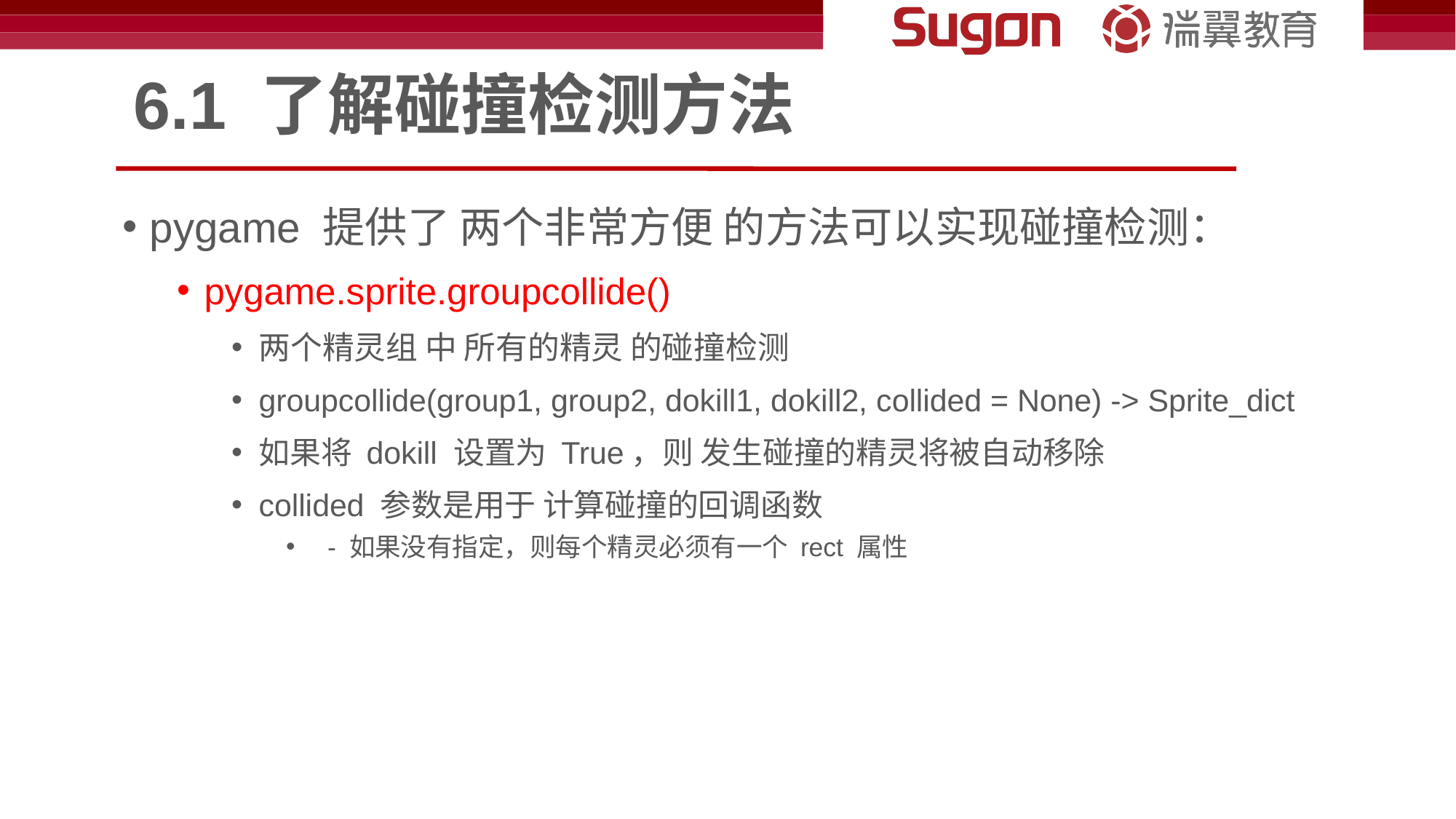

# 6.1 了解碰撞检测方法
pygame 提供了 两个非常方便 的方法可以实现碰撞检测：
pygame.sprite.groupcollide()
两个精灵组 中 所有的精灵 的碰撞检测
groupcollide(group1, group2, dokill1, dokill2, collided = None) -> Sprite_dict
如果将 dokill 设置为 True，则 发生碰撞的精灵将被自动移除
collided 参数是用于 计算碰撞的回调函数
  - 如果没有指定，则每个精灵必须有一个 rect 属性